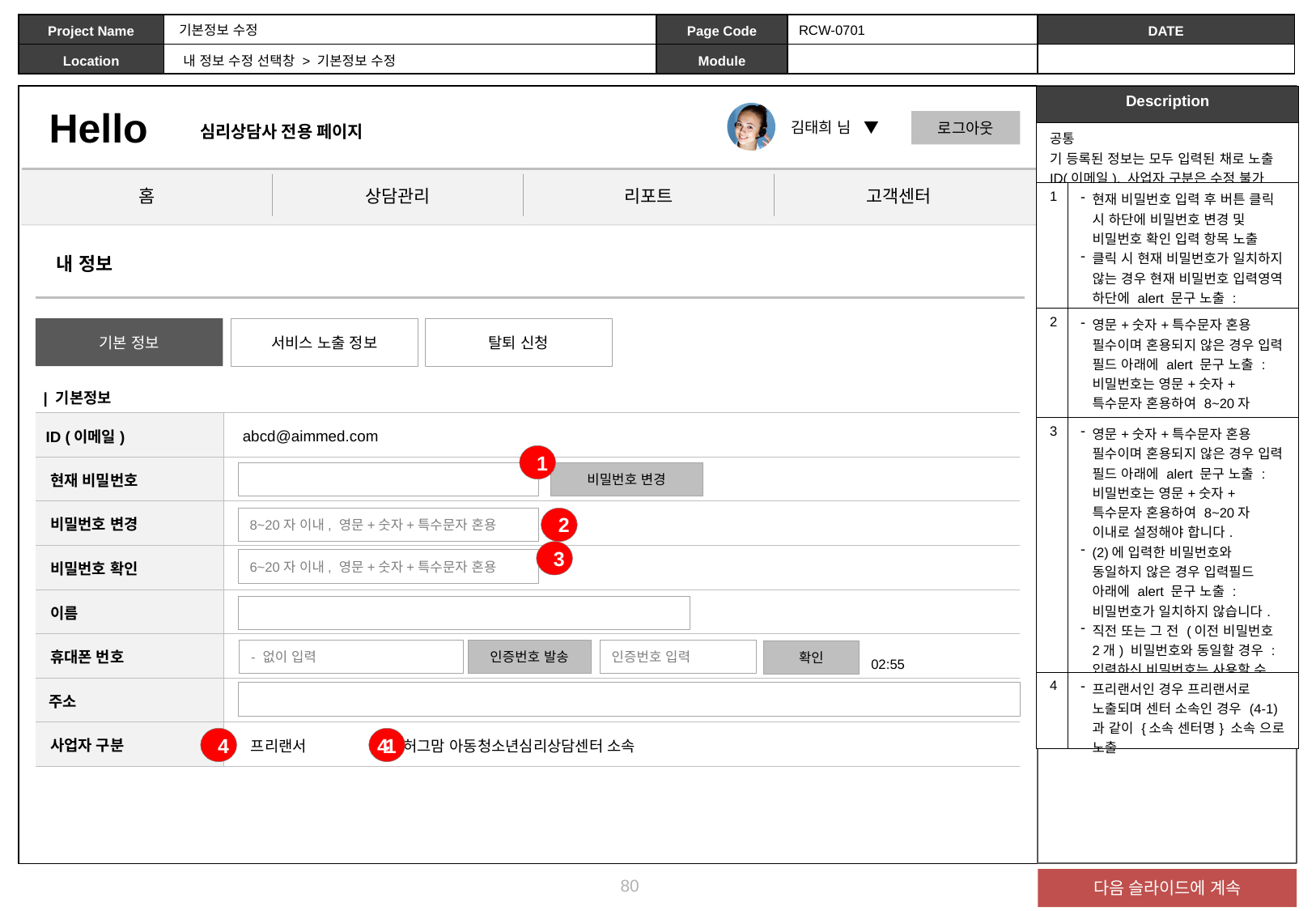

기본정보 수정
RCW-0701
내 정보 수정 선택창 > 기본정보 수정
| Description |  |
| --- | --- |
| 공통 기 등록된 정보는 모두 입력된 채로 노출 ID(이메일), 사업자 구분은 수정 불가 |  |
| 1 | 현재 비밀번호 입력 후 버튼 클릭 시 하단에 비밀번호 변경 및 비밀번호 확인 입력 항목 노출 클릭 시 현재 비밀번호가 일치하지 않는 경우 현재 비밀번호 입력영역 하단에 alert 문구 노출 : 비밀번호가 일치하지 않습니다. |
| 2 | 영문+숫자+특수문자 혼용 필수이며 혼용되지 않은 경우 입력 필드 아래에 alert 문구 노출 : 비밀번호는 영문+숫자+특수문자 혼용하여 8~20자 이내로 설정해야 합니다. |
| 3 | 영문+숫자+특수문자 혼용 필수이며 혼용되지 않은 경우 입력 필드 아래에 alert 문구 노출 : 비밀번호는 영문+숫자+특수문자 혼용하여 8~20자 이내로 설정해야 합니다. (2)에 입력한 비밀번호와 동일하지 않은 경우 입력필드 아래에 alert 문구 노출 : 비밀번호가 일치하지 않습니다. 직전 또는 그 전 (이전 비밀번호 2개) 비밀번호와 동일할 경우 : 입력하신 비밀번호는 사용할 수 없습니다. 다른 비밀번호를 입력해주세요. |
| 4 | 프리랜서인 경우 프리랜서로 노출되며 센터 소속인 경우 (4-1)과 같이 {소속 센터명} 소속 으로 노출 |
내 정보
기본 정보
서비스 노출 정보
탈퇴 신청
| 기본정보
| ID (이메일) |  |
| --- | --- |
| 현재 비밀번호 |  |
| 비밀번호 변경 |  |
| 비밀번호 확인 |  |
| 이름 |  |
| 휴대폰 번호 |  |
| 주소 |  |
| 사업자 구분 |  |
abcd@aimmed.com
1

비밀번호 변경
8~20자 이내, 영문+숫자+특수문자 혼용
2
3
6~20자 이내, 영문+숫자+특수문자 혼용

- 없이 입력
인증번호 발송
인증번호 입력
확인
02:55

4
4-1
 프리랜서
허그맘 아동청소년심리상담센터 소속
80
다음 슬라이드에 계속